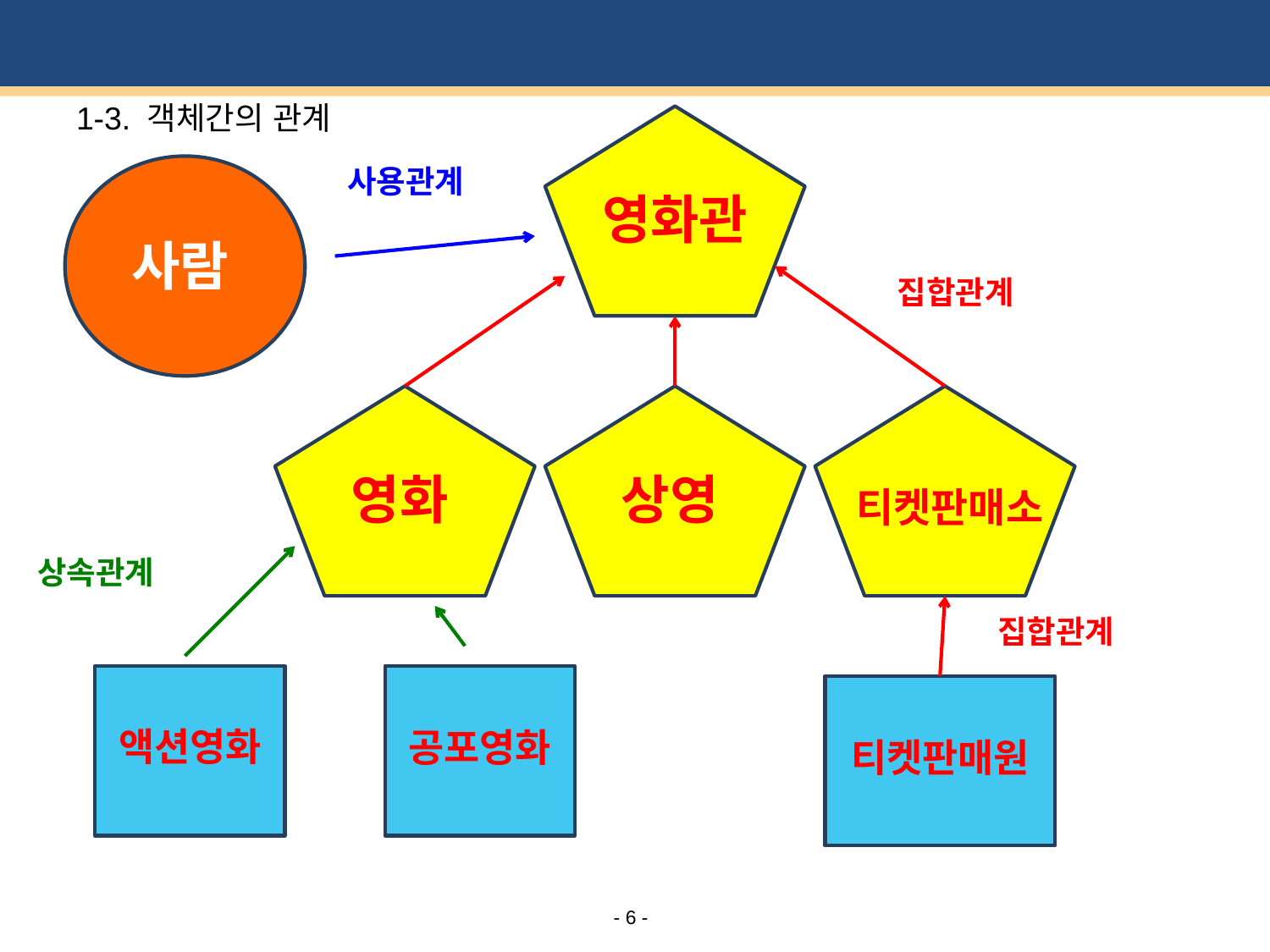

# 1-3. 객체간의 관계

사용관계

영화관
사람
집합관계

영화
상영
티켓판매소
상속관계
집합관계

액션영화
공포영화
티켓판매원